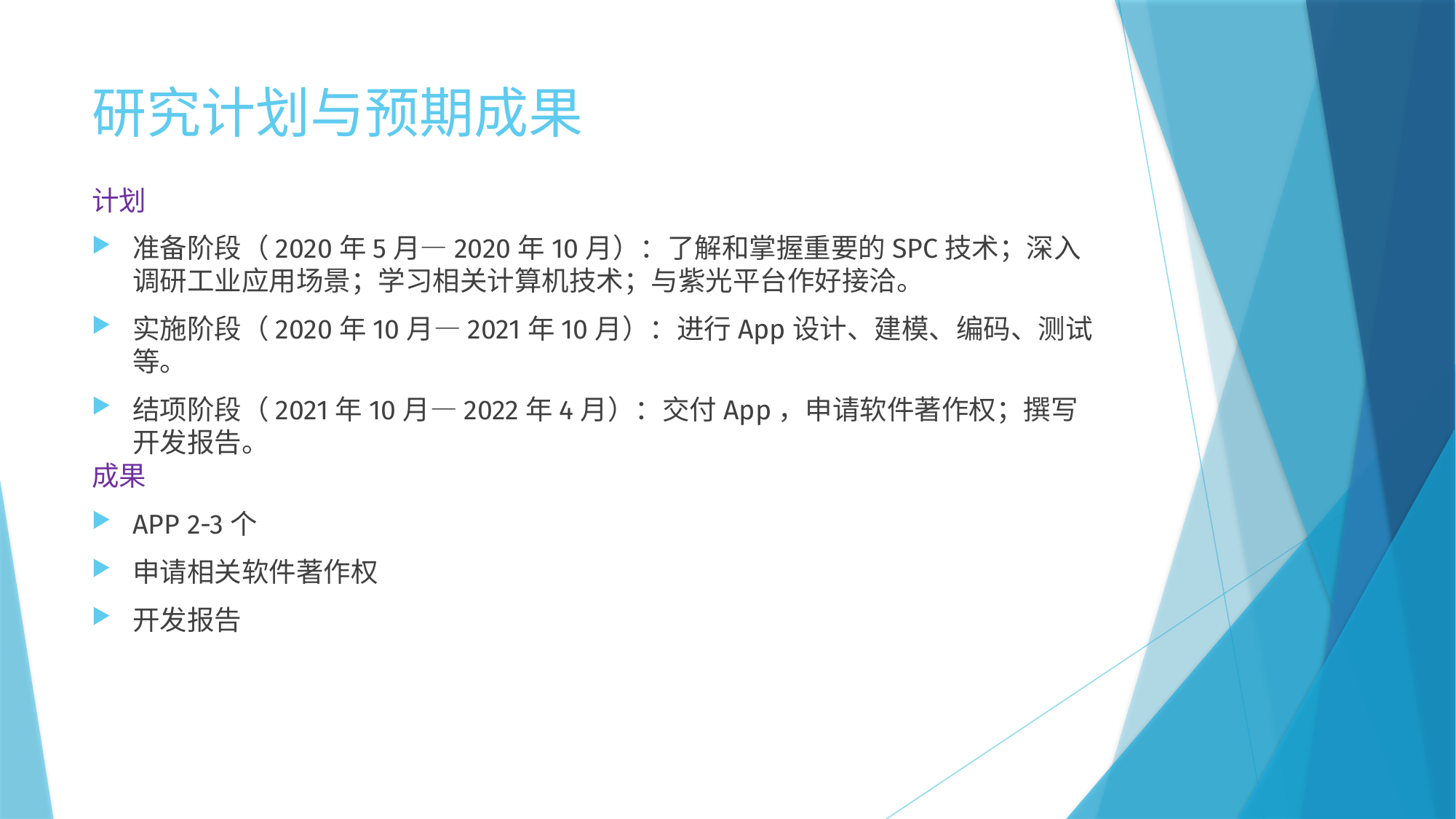

# 研究计划与预期成果
计划
准备阶段（2020年5月—2020年10月）：了解和掌握重要的SPC技术；深入调研工业应用场景；学习相关计算机技术；与紫光平台作好接洽。
实施阶段（2020年10月—2021年10月）：进行App设计、建模、编码、测试等。
结项阶段（2021年10月—2022年4月）：交付App，申请软件著作权；撰写开发报告。
成果
APP 2-3个
申请相关软件著作权
开发报告